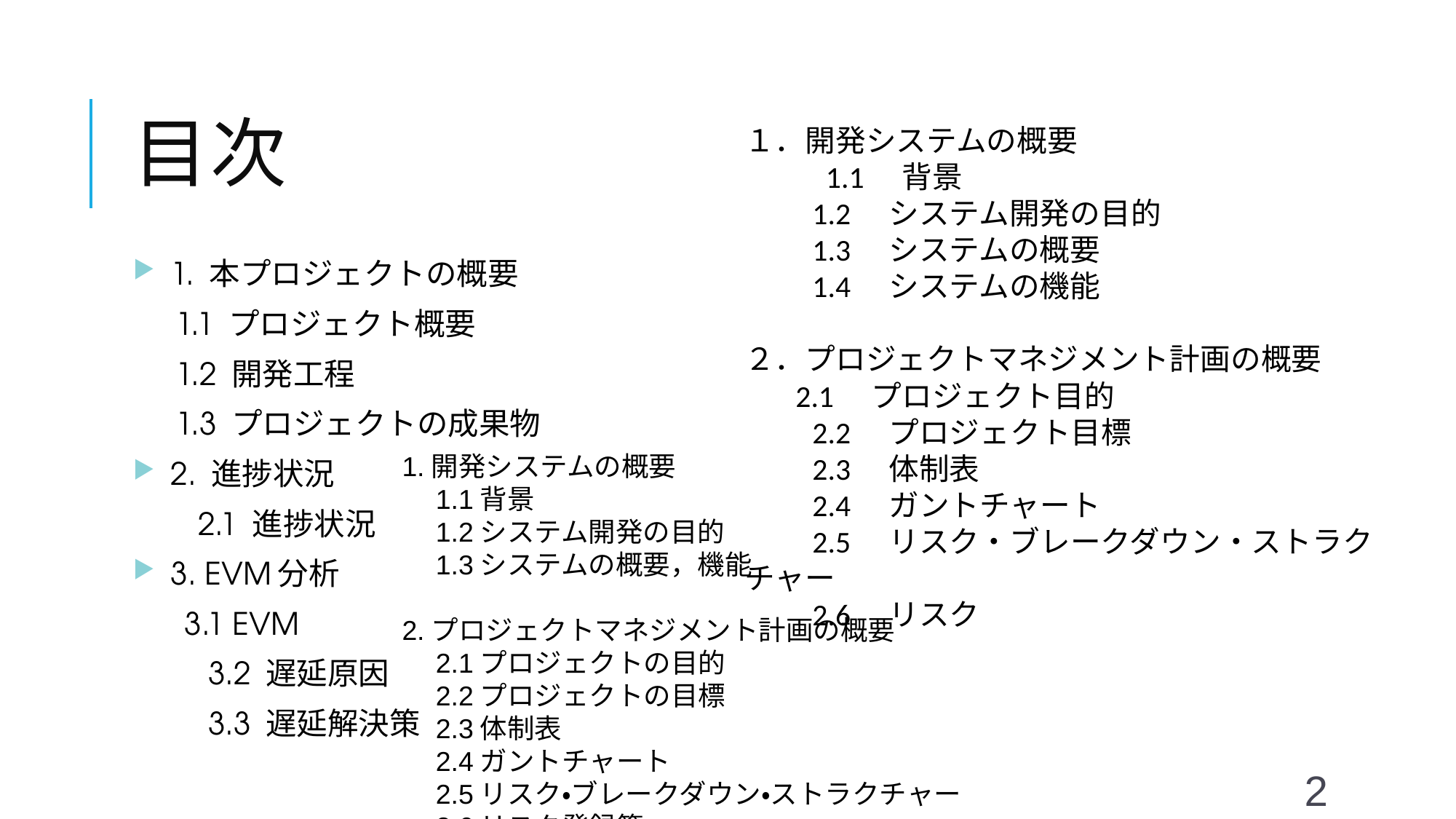

# 目次
１．開発システムの概要
　  　1.1　背景
　　1.2　システム開発の目的
　　1.3　システムの概要
　　1.4　システムの機能

２．プロジェクトマネジメント計画の概要
　  2.1　プロジェクト目的
　　2.2　プロジェクト目標
　　2.3　体制表
　　2.4　ガントチャート
　　2.5　リスク・ブレークダウン・ストラクチャー
　　2.6　リスク
1. 本プロジェクトの概要
     1.1 プロジェクト概要
     1.2 開発工程
     1.3 プロジェクトの成果物
2. 進捗状況
　    2.1 進捗状況
3. EVM分析
      3.1 EVM
　　 3.2 遅延原因
　　 3.3 遅延解決策
1.開発システムの概要
　1.1背景
　1.2システム開発の目的
　1.3システムの概要，機能

2.プロジェクトマネジメント計画の概要
　2.1プロジェクトの目的
　2.2プロジェクトの目標
　2.3体制表
　2.4ガントチャート
　2.5リスク・ブレークダウン・ストラクチャー
　2.6リスク登録簿
2